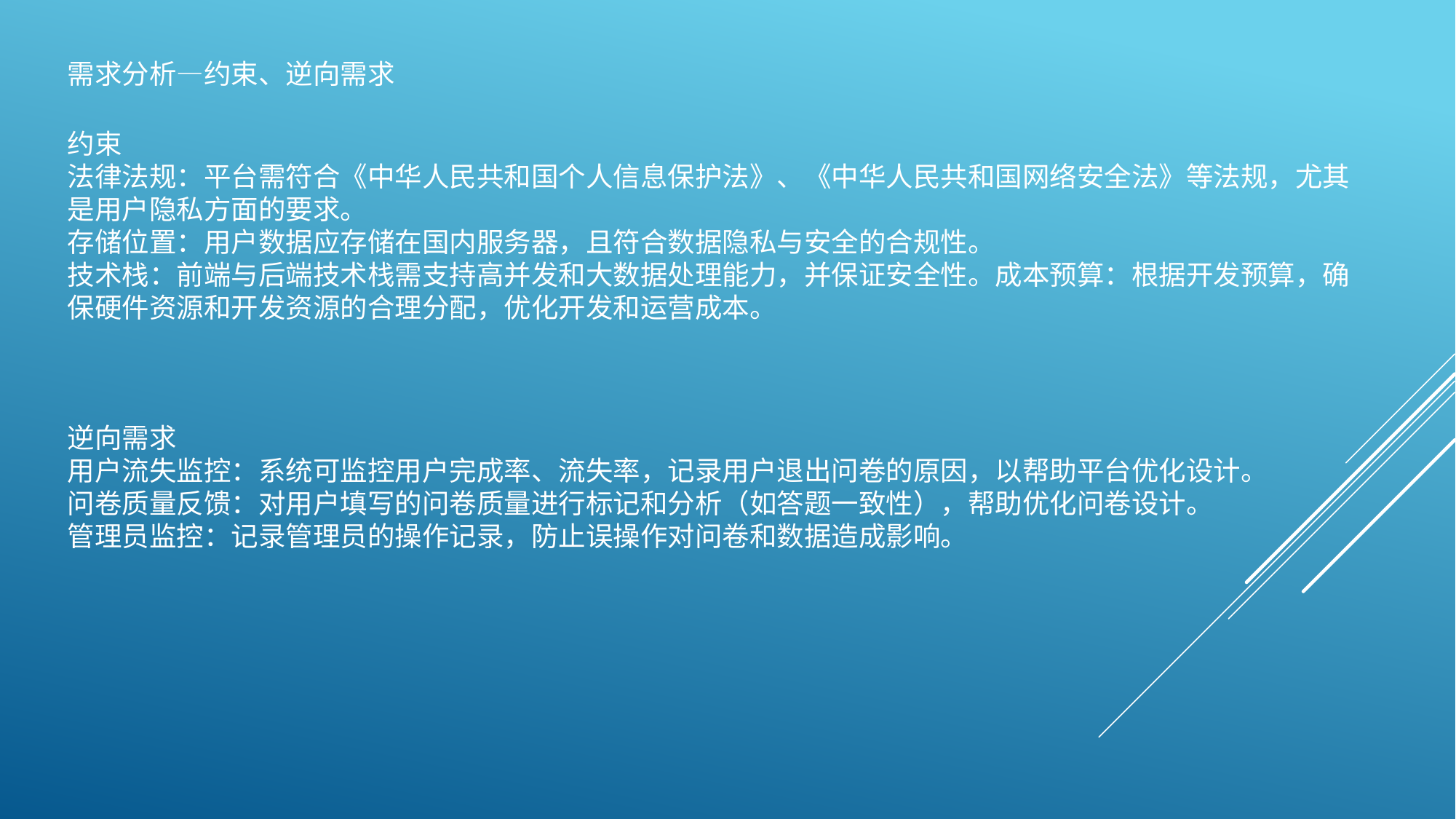

需求分析—约束、逆向需求
约束
法律法规：平台需符合《中华人民共和国个人信息保护法》、《中华人民共和国网络安全法》等法规，尤其是用户隐私方面的要求。
存储位置：用户数据应存储在国内服务器，且符合数据隐私与安全的合规性。
技术栈：前端与后端技术栈需支持高并发和大数据处理能力，并保证安全性。成本预算：根据开发预算，确保硬件资源和开发资源的合理分配，优化开发和运营成本。
逆向需求
用户流失监控：系统可监控用户完成率、流失率，记录用户退出问卷的原因，以帮助平台优化设计。
问卷质量反馈：对用户填写的问卷质量进行标记和分析（如答题一致性），帮助优化问卷设计。
管理员监控：记录管理员的操作记录，防止误操作对问卷和数据造成影响。